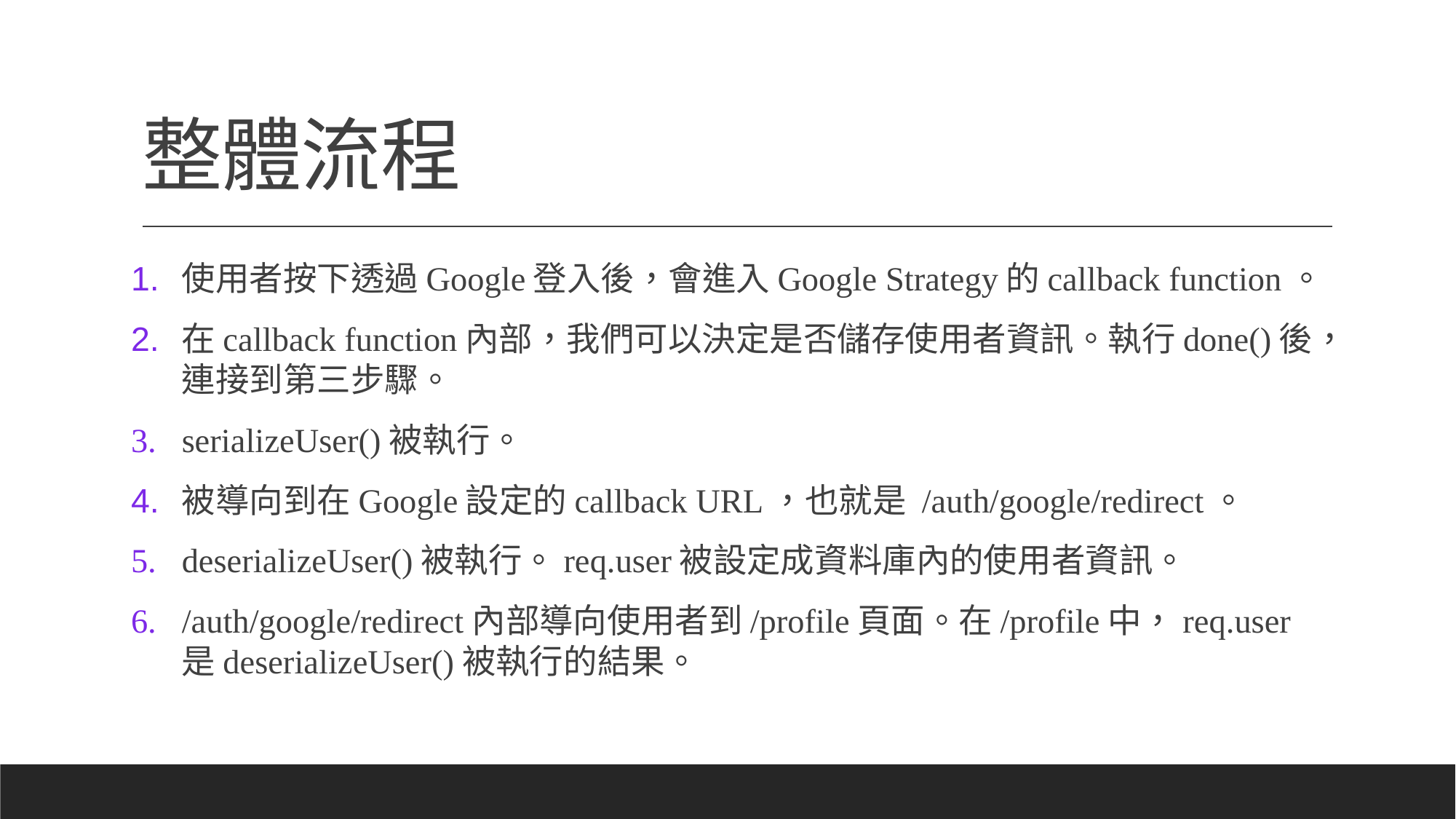

# 整體流程
使用者按下透過Google登入後，會進入Google Strategy的callback function。
在callback function內部，我們可以決定是否儲存使用者資訊。執行done()後，連接到第三步驟。
serializeUser()被執行。
被導向到在Google設定的callback URL，也就是 /auth/google/redirect。
deserializeUser()被執行。req.user被設定成資料庫內的使用者資訊。
/auth/google/redirect內部導向使用者到/profile頁面。在/profile中，req.user是deserializeUser()被執行的結果。